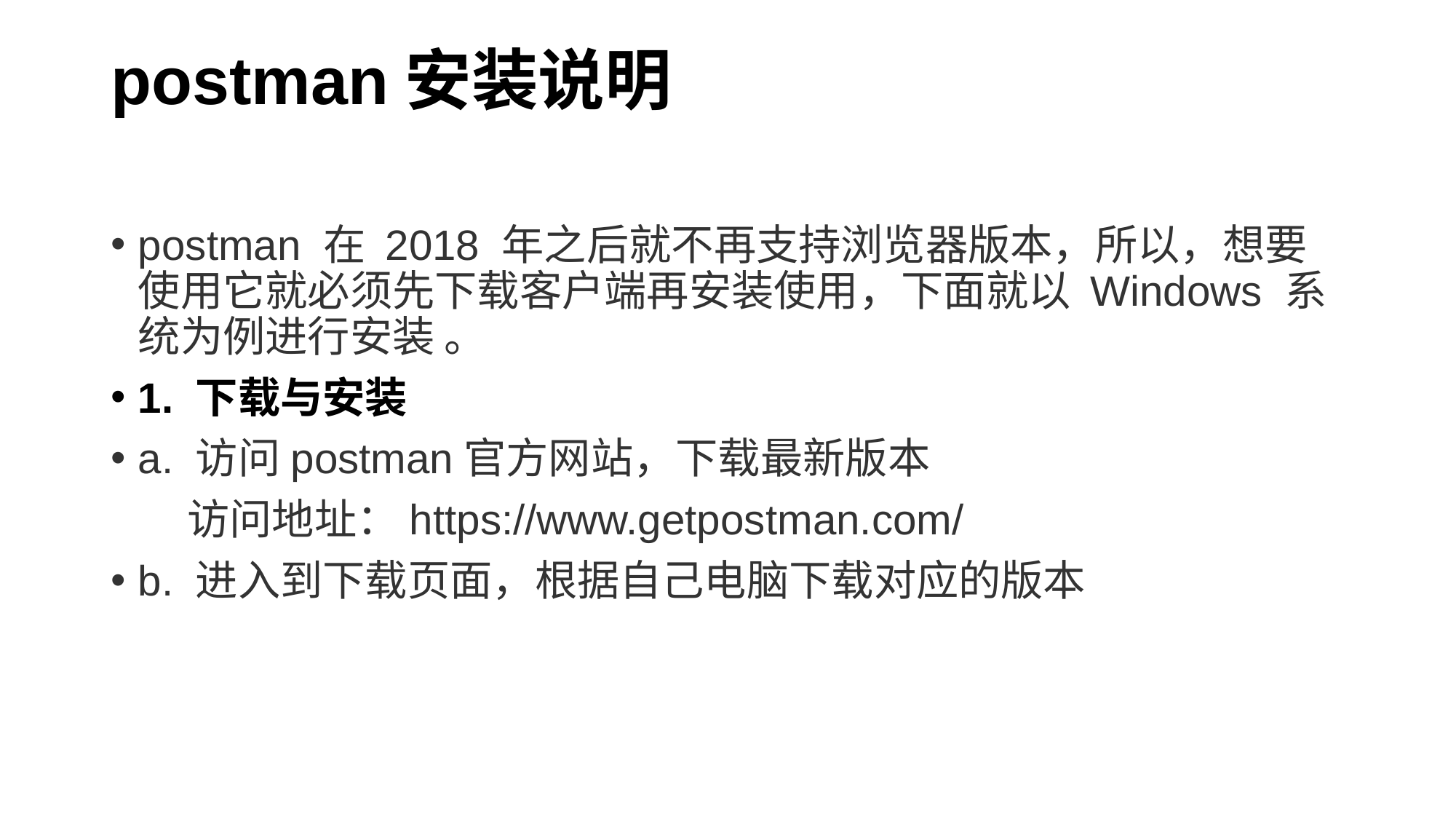

# postman安装说明
postman 在 2018 年之后就不再支持浏览器版本，所以，想要使用它就必须先下载客户端再安装使用，下面就以 Windows 系统为例进行安装 。
1. 下载与安装
a. 访问postman官方网站，下载最新版本
       访问地址：https://www.getpostman.com/
b. 进入到下载页面，根据自己电脑下载对应的版本